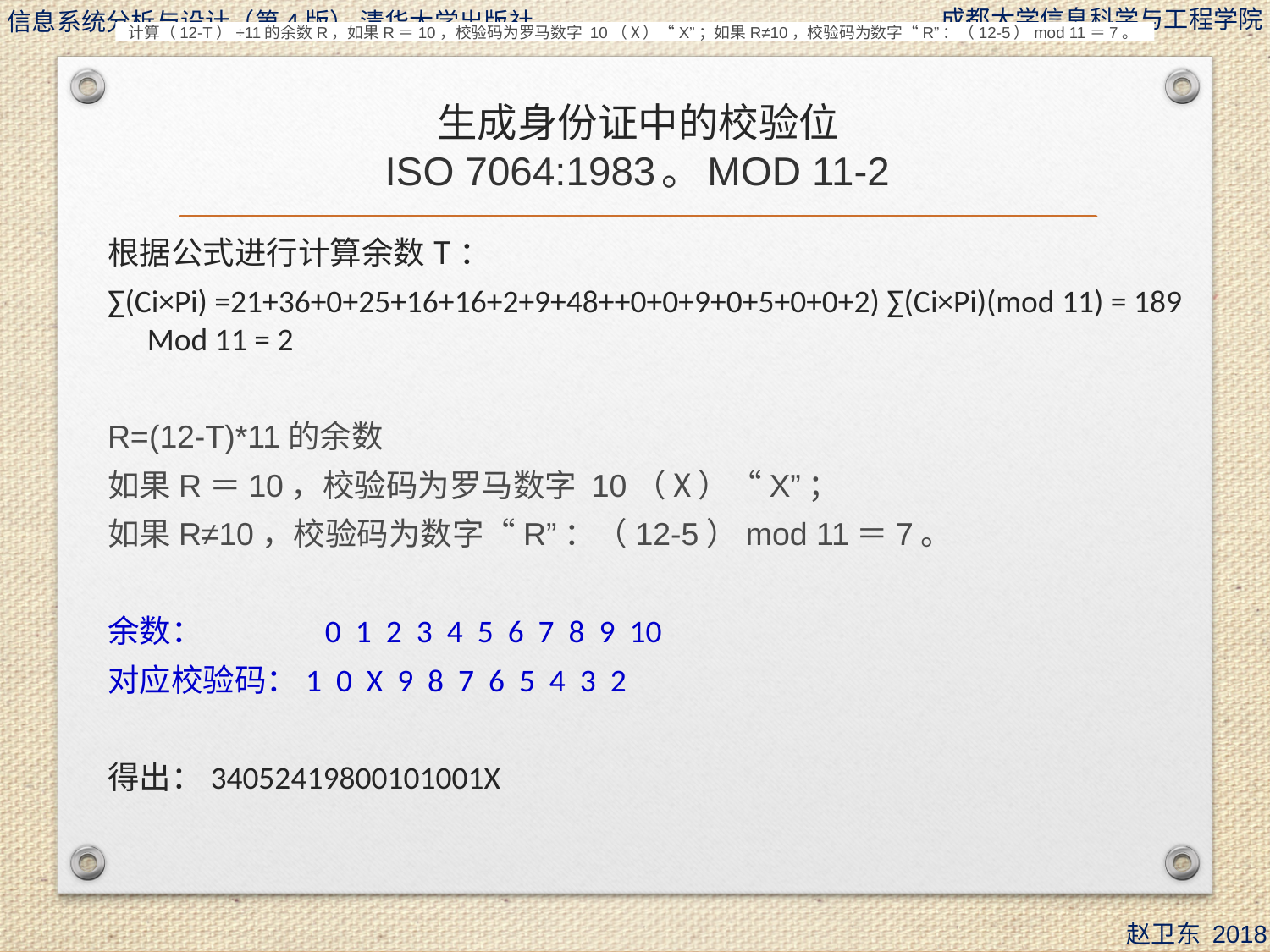

计算（12-T）÷11的余数R，如果R＝10，校验码为罗马数字 10（Ⅹ）“X”；如果R≠10，校验码为数字“R”：（12-5）mod 11＝7。
# 生成身份证中的校验位 ISO 7064:1983。MOD 11-2
根据公式进行计算余数T：
∑(Ci×Pi) =21+36+0+25+16+16+2+9+48++0+0+9+0+5+0+0+2) ∑(Ci×Pi)(mod 11) = 189 Mod 11 = 2

R=(12-T)*11的余数
如果R＝10，校验码为罗马数字 10（Ⅹ）“X”；
如果R≠10，校验码为数字“R”：（12-5）mod 11＝7。

余数：	      0  1  2  3  4  5  6  7  8  9  10
对应校验码：1  0  X  9  8  7  6  5  4  3  2

得出：34052419800101001X